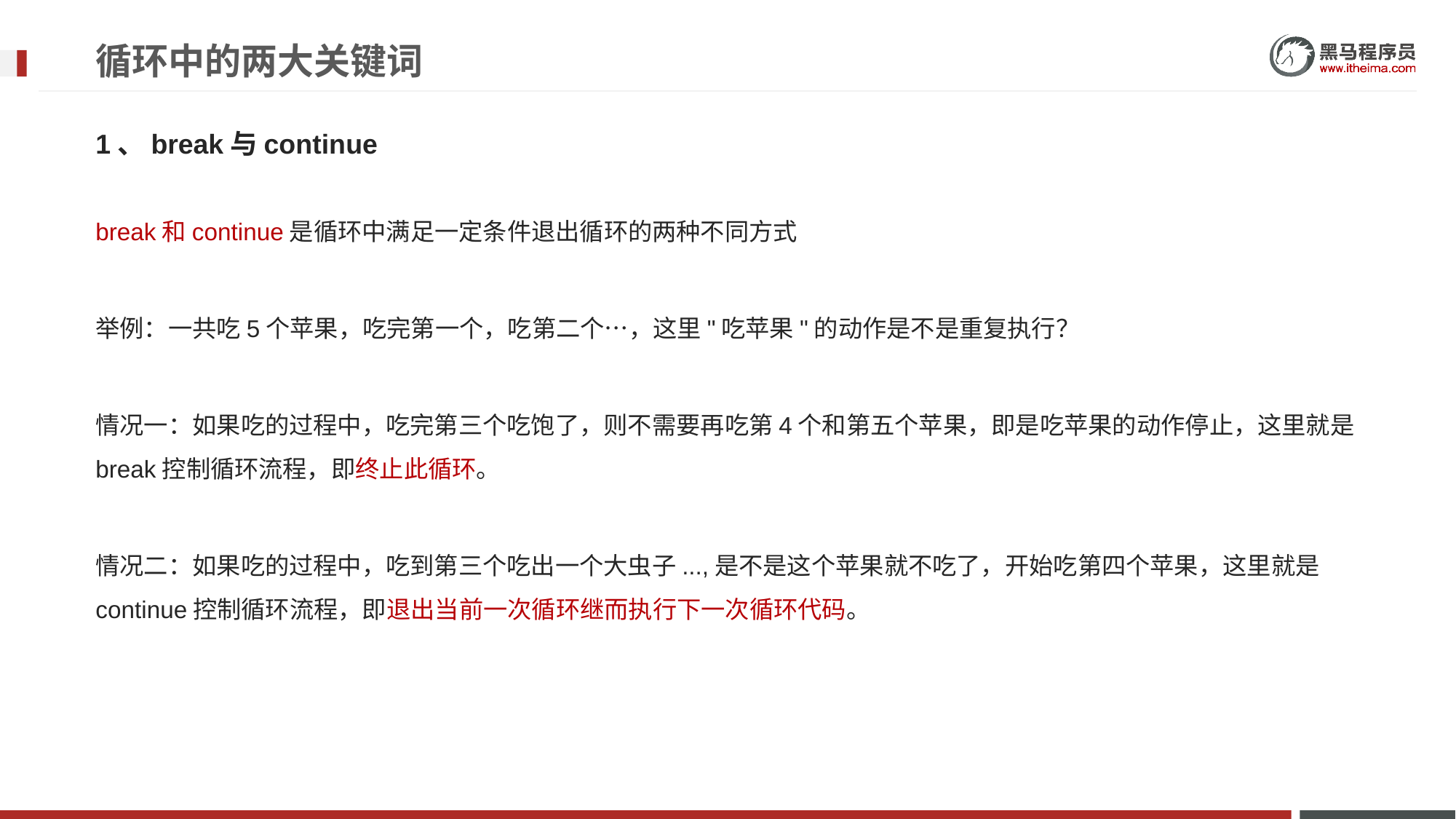

# 循环中的两大关键词
1、break与continue
break和continue是循环中满足一定条件退出循环的两种不同方式

举例：一共吃5个苹果，吃完第一个，吃第二个…，这里"吃苹果"的动作是不是重复执行？

情况一：如果吃的过程中，吃完第三个吃饱了，则不需要再吃第4个和第五个苹果，即是吃苹果的动作停止，这里就是break控制循环流程，即终止此循环。

情况二：如果吃的过程中，吃到第三个吃出一个大虫子...,是不是这个苹果就不吃了，开始吃第四个苹果，这里就是continue控制循环流程，即退出当前一次循环继而执行下一次循环代码。